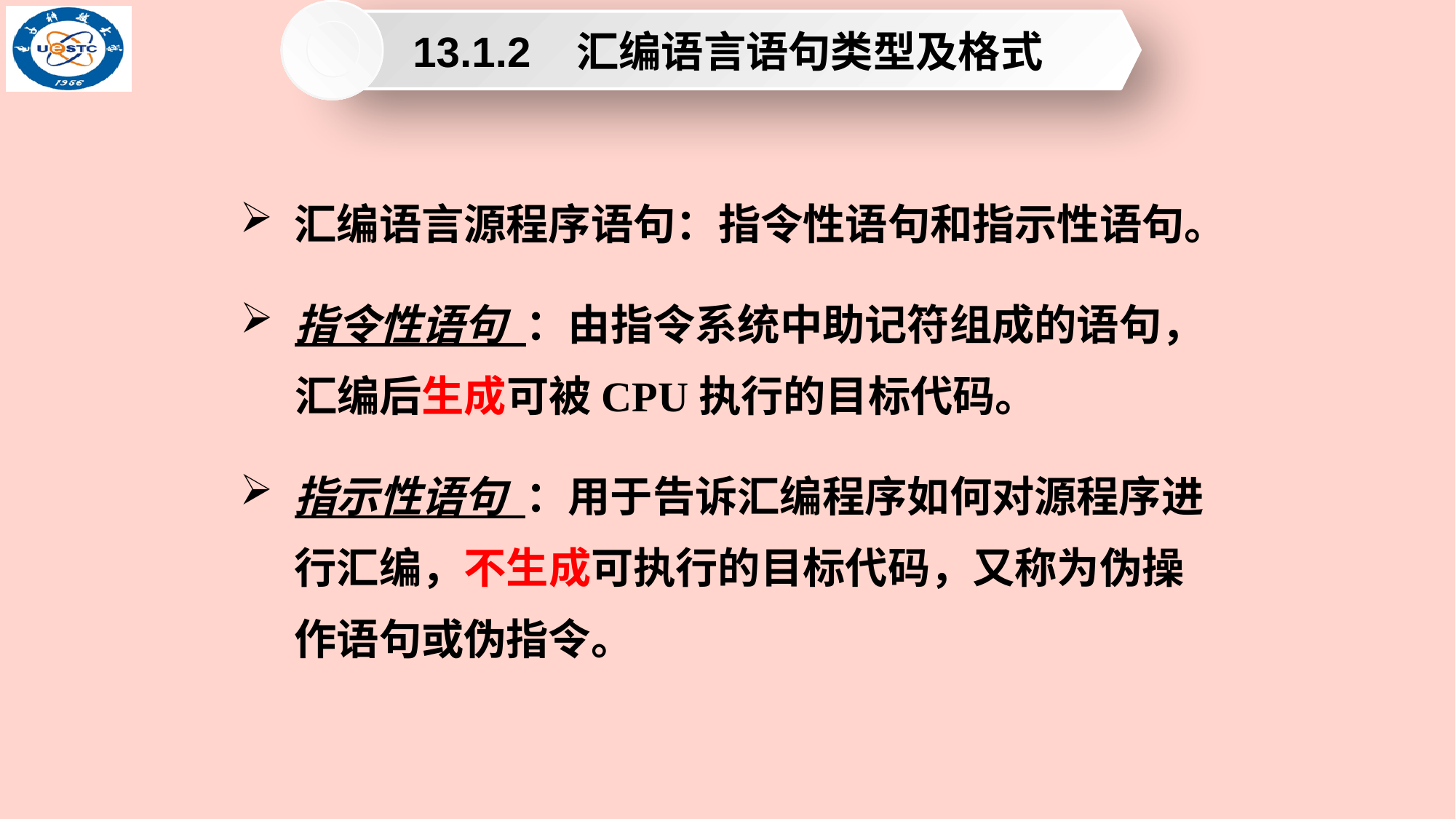

13.1.2   汇编语言语句类型及格式

汇编语言源程序语句：指令性语句和指示性语句。
指令性语句  ：由指令系统中助记符组成的语句，汇编后生成可被CPU执行的目标代码。
指示性语句  ：用于告诉汇编程序如何对源程序进行汇编，不生成可执行的目标代码，又称为伪操作语句或伪指令。